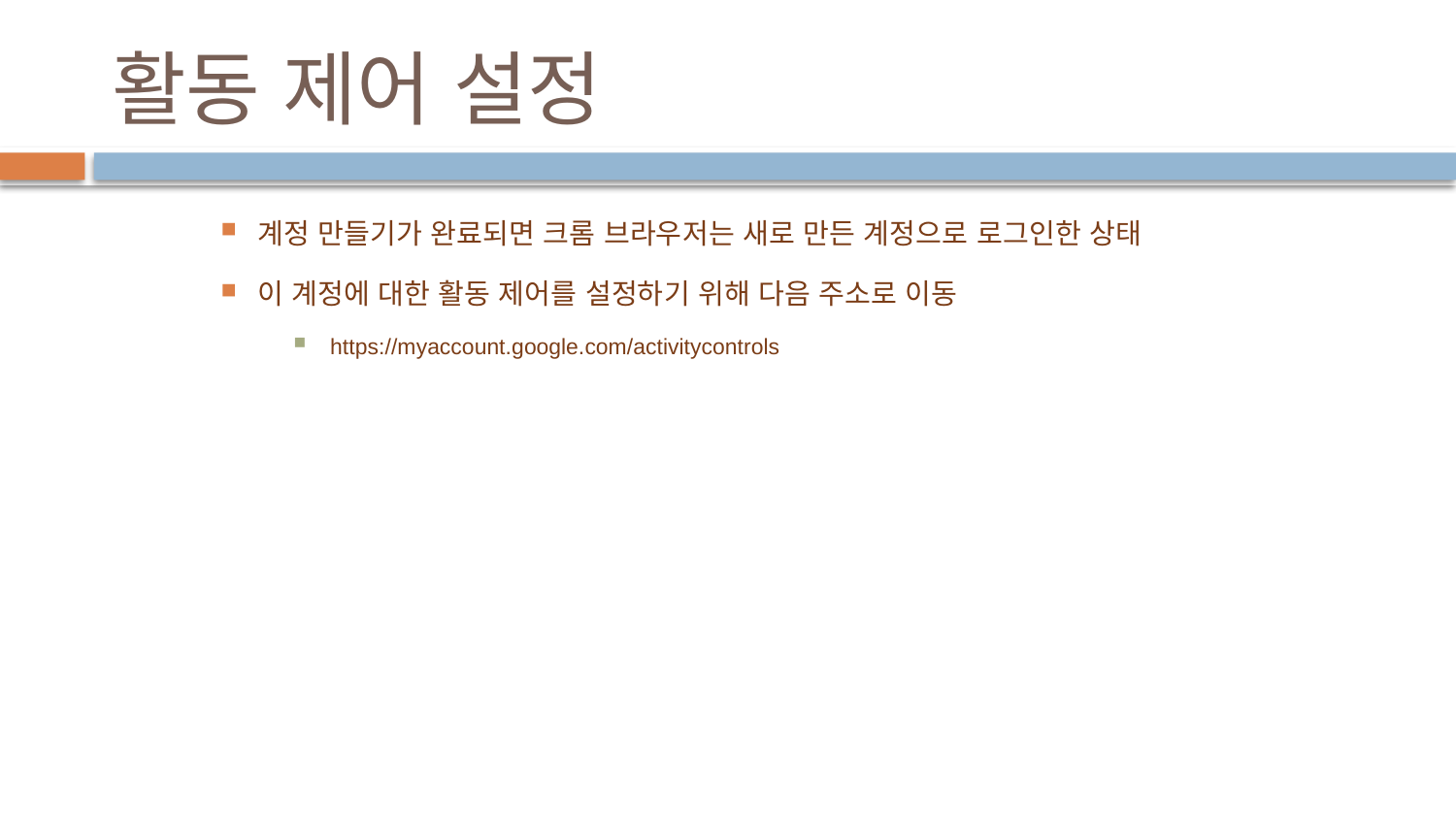

# 활동 제어 설정
계정 만들기가 완료되면 크롬 브라우저는 새로 만든 계정으로 로그인한 상태
이 계정에 대한 활동 제어를 설정하기 위해 다음 주소로 이동
https://myaccount.google.com/activitycontrols